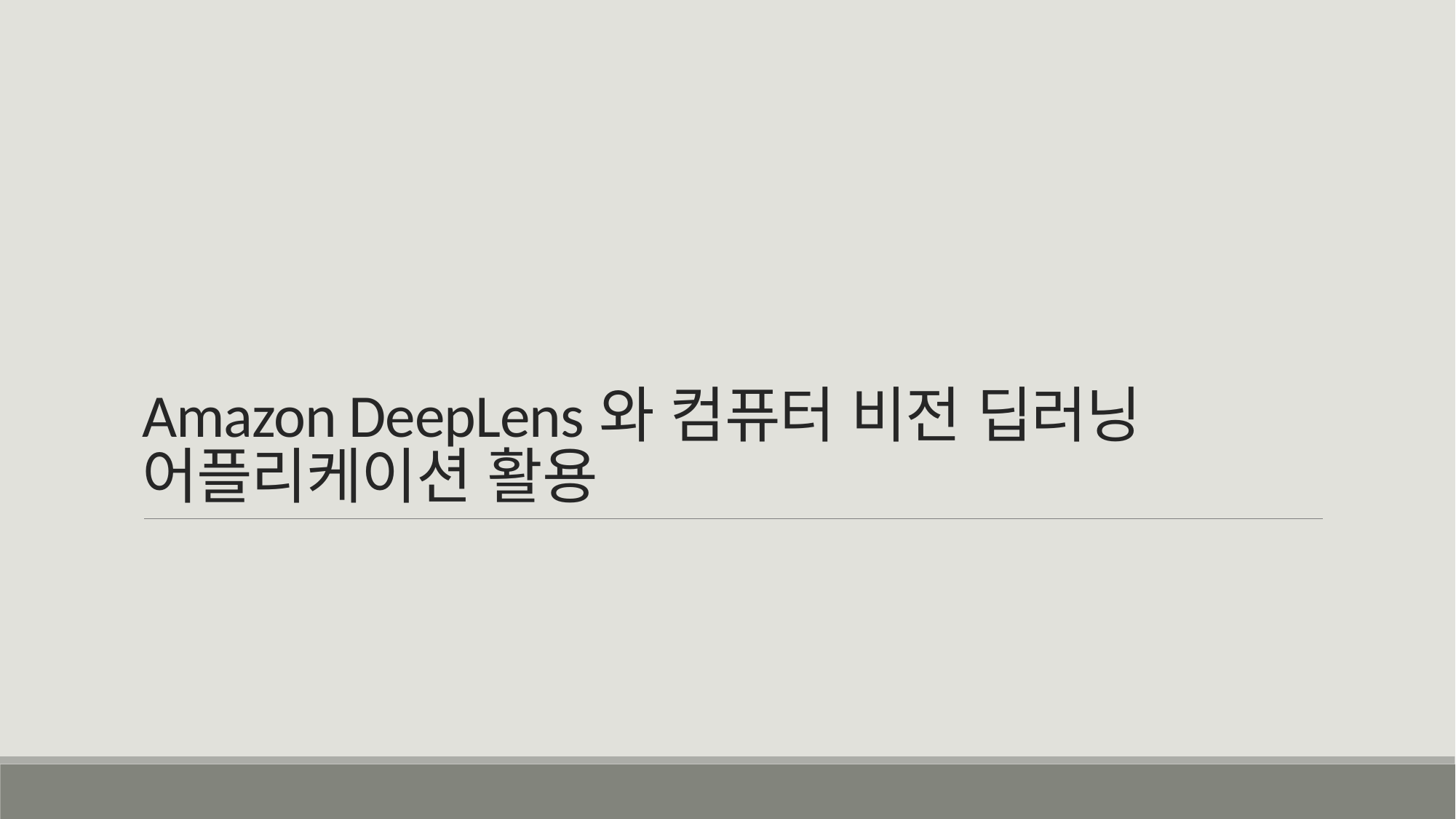

# Amazon DeepLens와 컴퓨터 비전 딥러닝 어플리케이션 활용